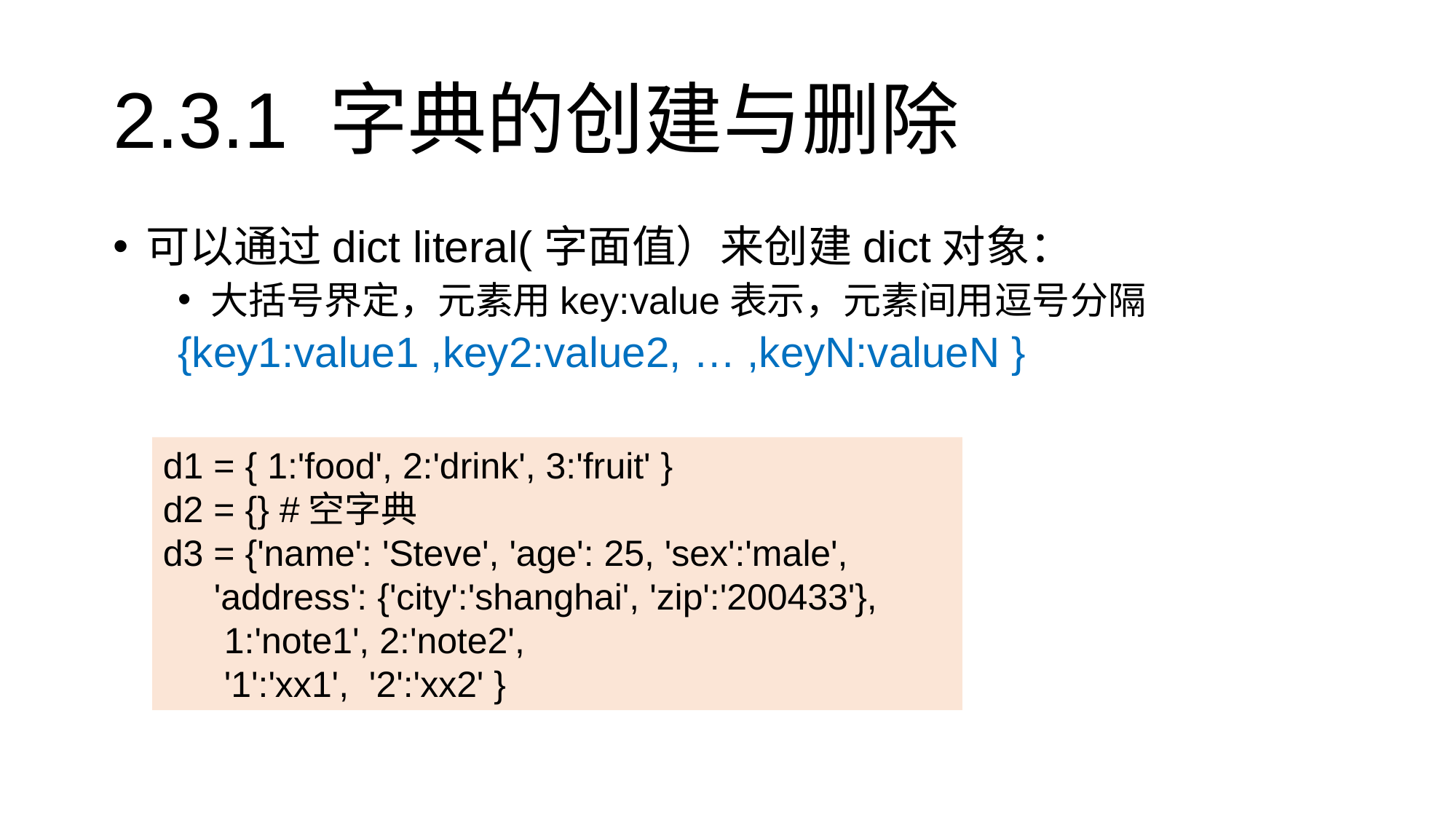

# 2.3.1 字典的创建与删除
可以通过dict literal(字面值）来创建dict对象：
大括号界定，元素用key:value表示，元素间用逗号分隔
{key1:value1 ,key2:value2, … ,keyN:valueN }
d1 = { 1:'food', 2:'drink', 3:'fruit' }
d2 = {} #空字典
d3 = {'name': 'Steve', 'age': 25, 'sex':'male',
     'address': {'city':'shanghai', 'zip':'200433'},
      1:'note1', 2:'note2',
      '1':'xx1',  '2':'xx2' }